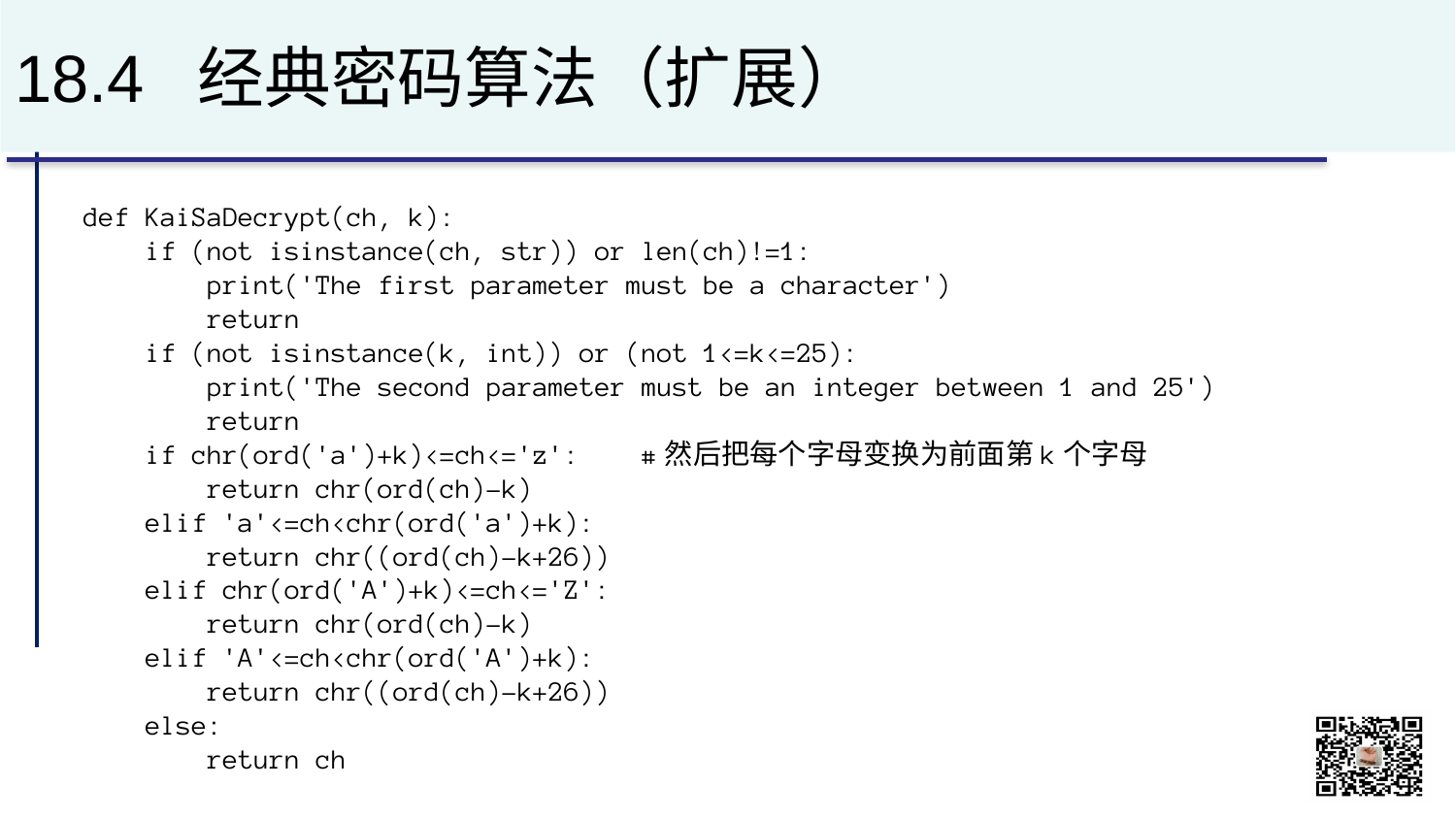

# 18.4  经典密码算法（扩展）
def KaiSaDecrypt(ch, k):
    if (not isinstance(ch, str)) or len(ch)!=1:
        print('The first parameter must be a character')
        return
    if (not isinstance(k, int)) or (not 1<=k<=25):
        print('The second parameter must be an integer between 1 and 25')
        return
    if chr(ord('a')+k)<=ch<='z':    #然后把每个字母变换为前面第k个字母
        return chr(ord(ch)-k)
    elif 'a'<=ch<chr(ord('a')+k):
        return chr((ord(ch)-k+26))
    elif chr(ord('A')+k)<=ch<='Z':
        return chr(ord(ch)-k)
    elif 'A'<=ch<chr(ord('A')+k):
        return chr((ord(ch)-k+26))
    else:
        return ch